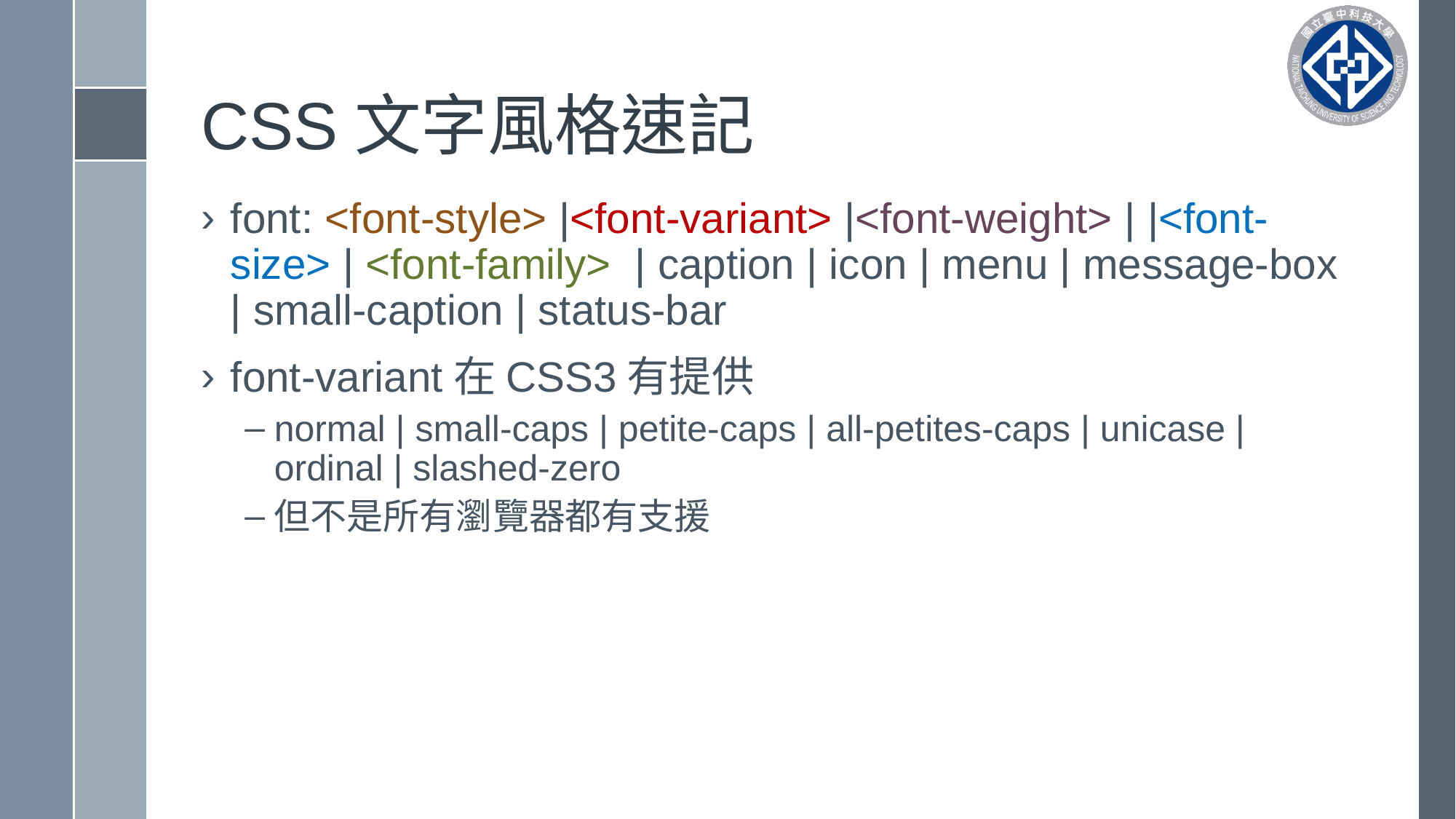

# CSS文字風格速記
font: <font-style> |<font-variant> |<font-weight> | |<font-size> | <font-family>  | caption | icon | menu | message-box | small-caption | status-bar
font-variant在CSS3有提供
normal | small-caps | petite-caps | all-petites-caps | unicase | ordinal | slashed-zero
但不是所有瀏覽器都有支援